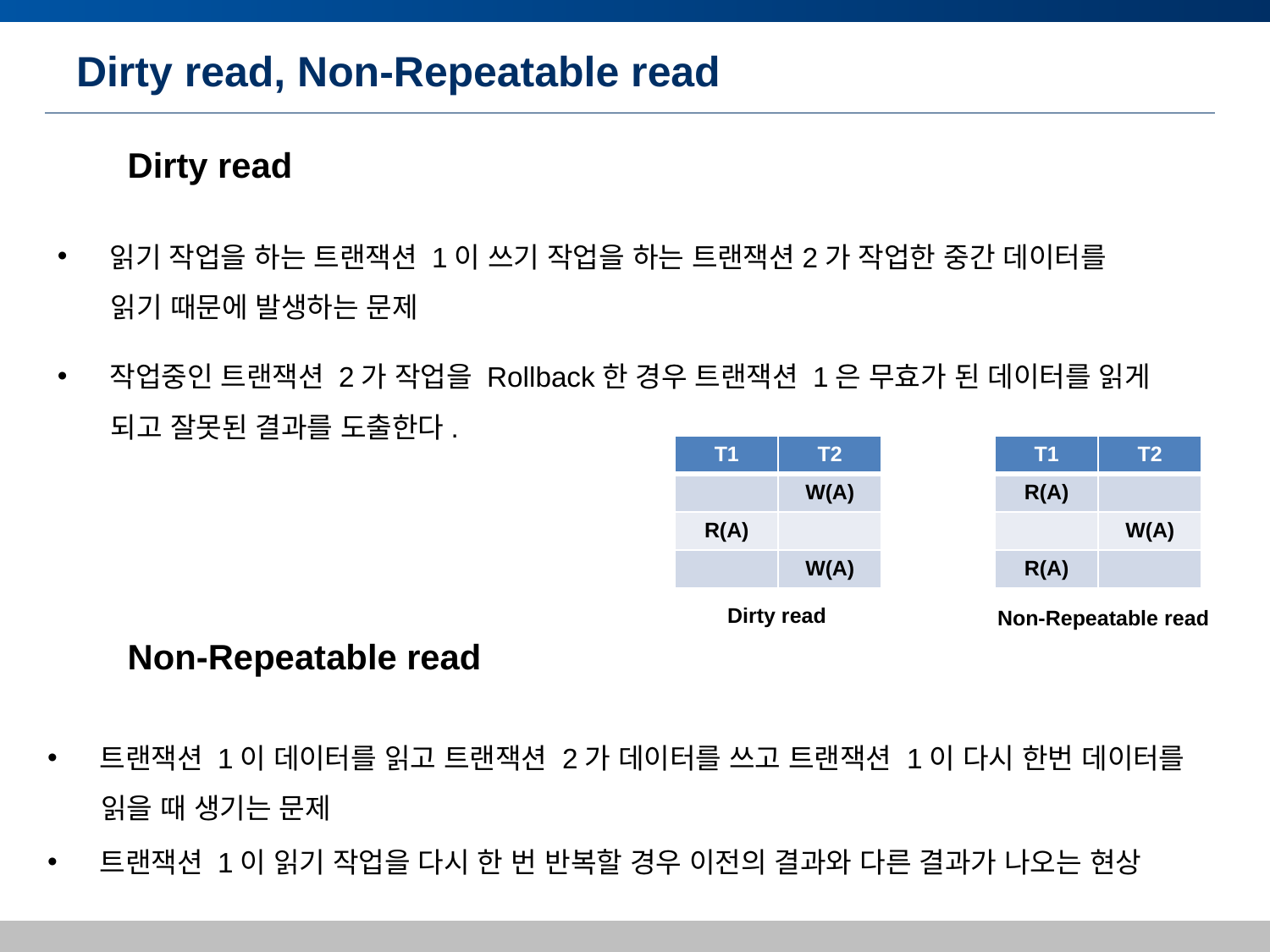

# Dirty read, Non-Repeatable read
Dirty read
  읽기 작업을 하는 트랜잭션 1이 쓰기 작업을 하는 트랜잭션2가 작업한 중간 데이터를
   읽기 때문에 발생하는 문제
  작업중인 트랜잭션 2가 작업을 Rollback한 경우 트랜잭션 1은 무효가 된 데이터를 읽게
   되고 잘못된 결과를 도출한다.
| T1 | T2 |
| --- | --- |
|  | W(A) |
| R(A) |  |
|  | W(A) |
| T1 | T2 |
| --- | --- |
| R(A) |  |
|  | W(A) |
| R(A) |  |
Non-Repeatable read
Dirty read
Non-Repeatable read
  트랜잭션 1이 데이터를 읽고 트랜잭션 2가 데이터를 쓰고 트랜잭션 1이 다시 한번 데이터를
   읽을 때 생기는 문제
  트랜잭션 1이 읽기 작업을 다시 한 번 반복할 경우 이전의 결과와 다른 결과가 나오는 현상